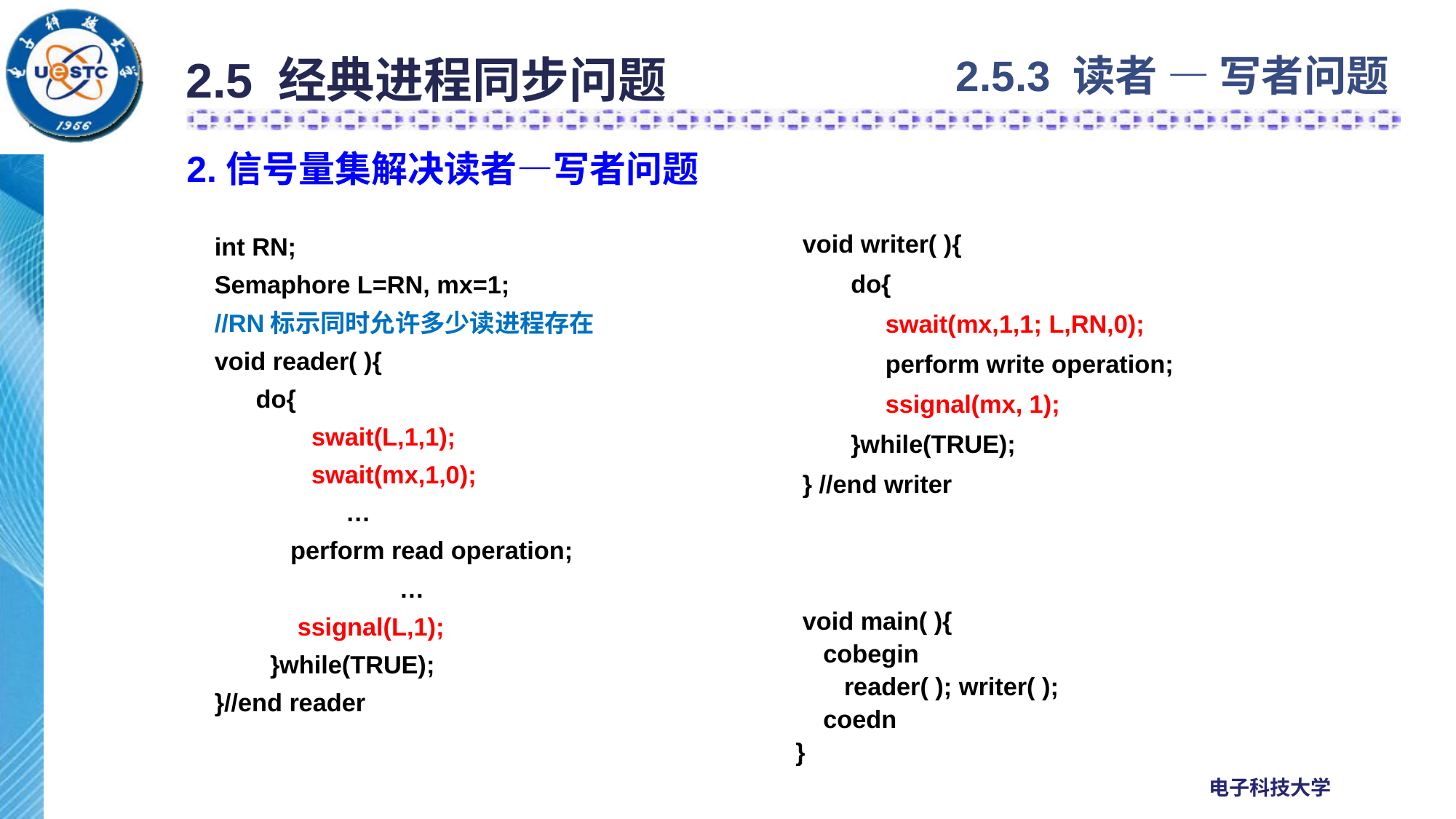

2.5 经典进程同步问题
2.5.3 读者 — 写者问题
2.信号量集解决读者—写者问题
int RN;
Semaphore L=RN, mx=1;
//RN标示同时允许多少读进程存在
void reader( ){
	   do{
              swait(L,1,1);
              swait(mx,1,0);
                   …
 	        perform read operation;
		        …
	         ssignal(L,1);
        }while(TRUE);
}//end reader
 void writer( ){
        do{
             swait(mx,1,1; L,RN,0);
             perform write operation;
             ssignal(mx, 1);
        }while(TRUE);
 } //end writer

 void main( ){
    cobegin
       reader( ); writer( );
    coedn
}